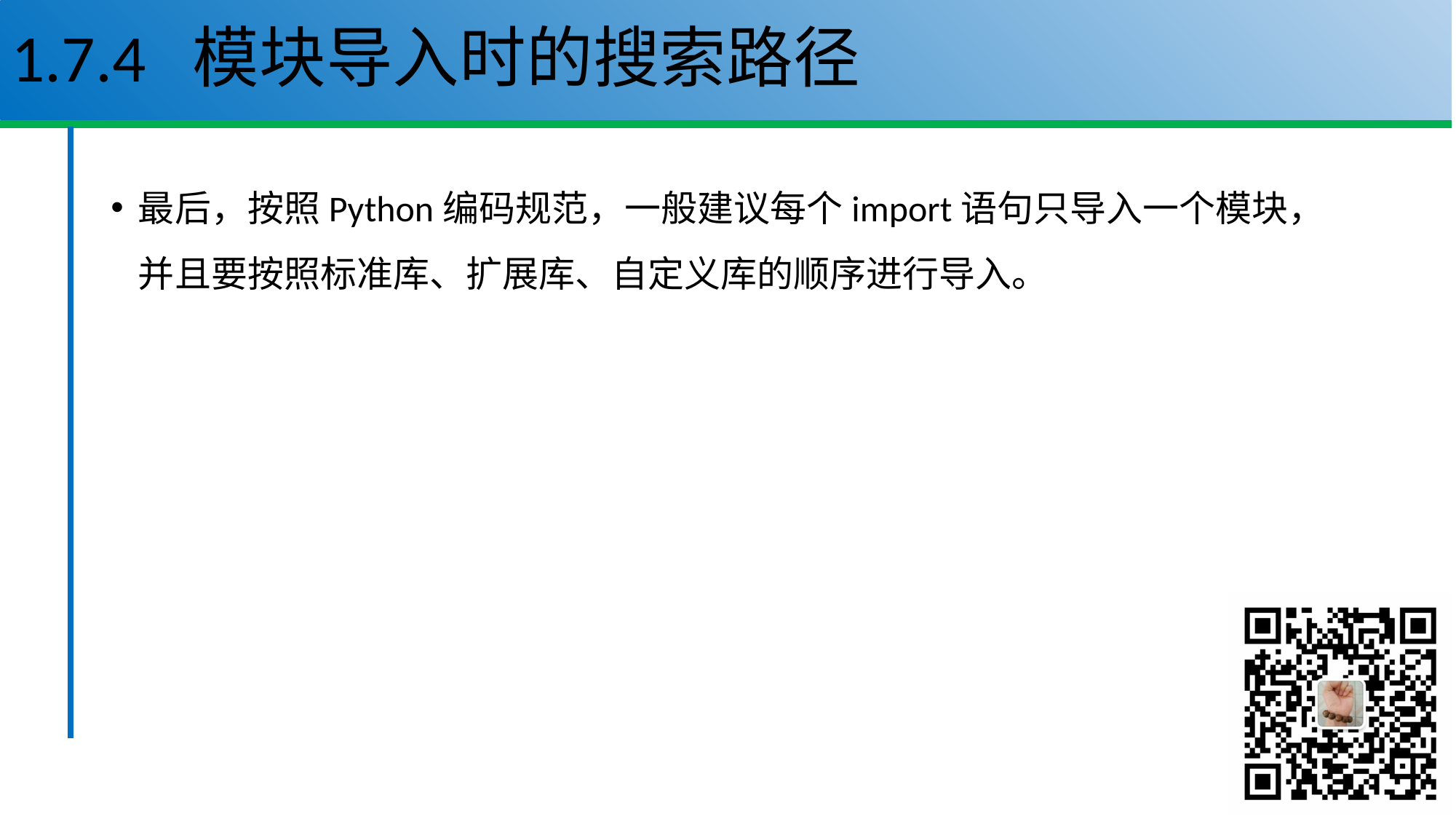

# 1.7.4  模块导入时的搜索路径
最后，按照Python编码规范，一般建议每个import语句只导入一个模块，并且要按照标准库、扩展库、自定义库的顺序进行导入。
29